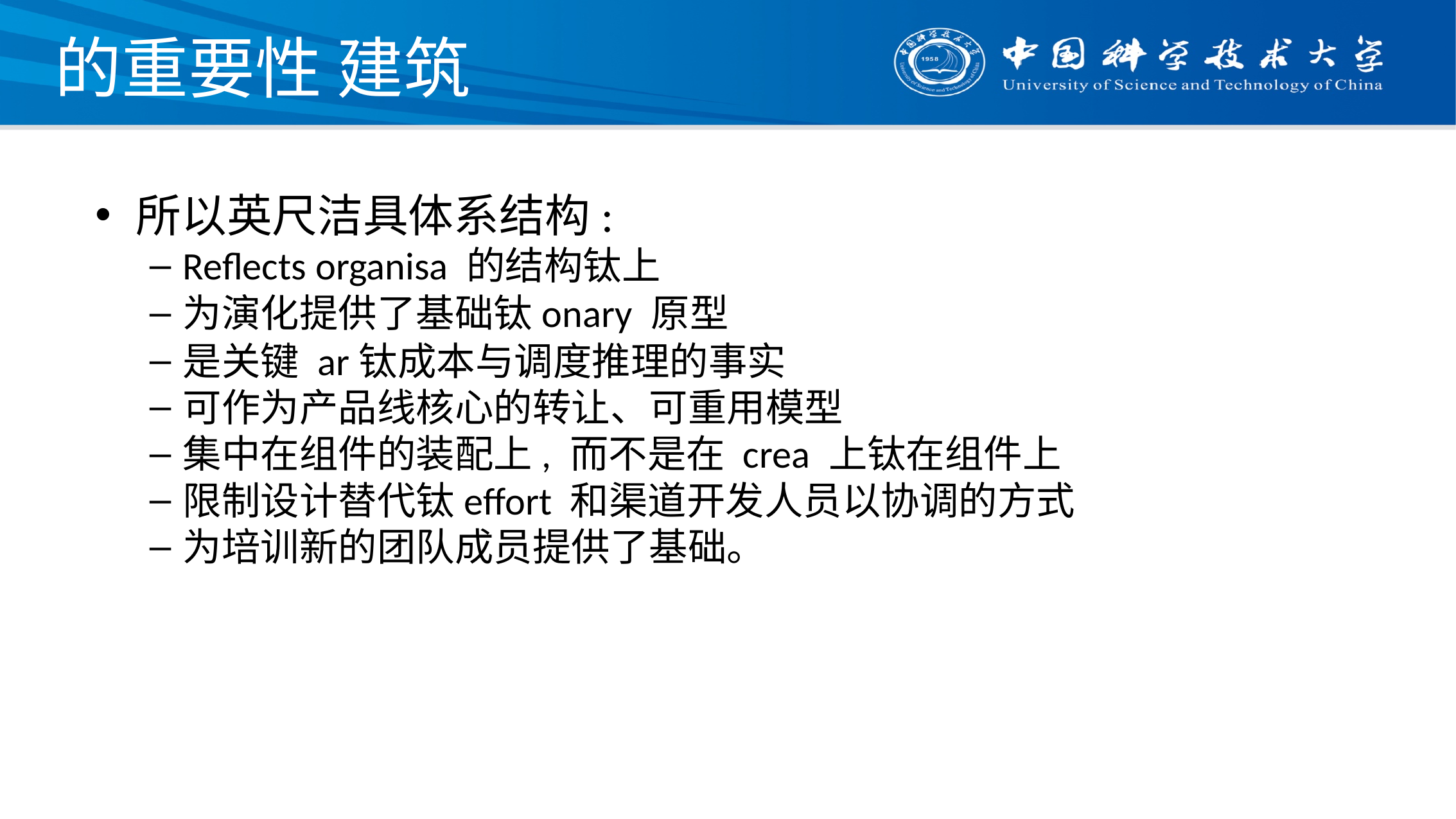

# 的重要性 建筑
所以英尺洁具体系结构:
Reﬂects organisa 的结构钛上
为演化提供了基础钛onary 原型
是关键 ar钛成本与调度推理的事实
可作为产品线核心的转让、可重用模型
集中在组件的装配上, 而不是在 crea 上钛在组件上
限制设计替代钛eﬀort 和渠道开发人员以协调的方式
为培训新的团队成员提供了基础。